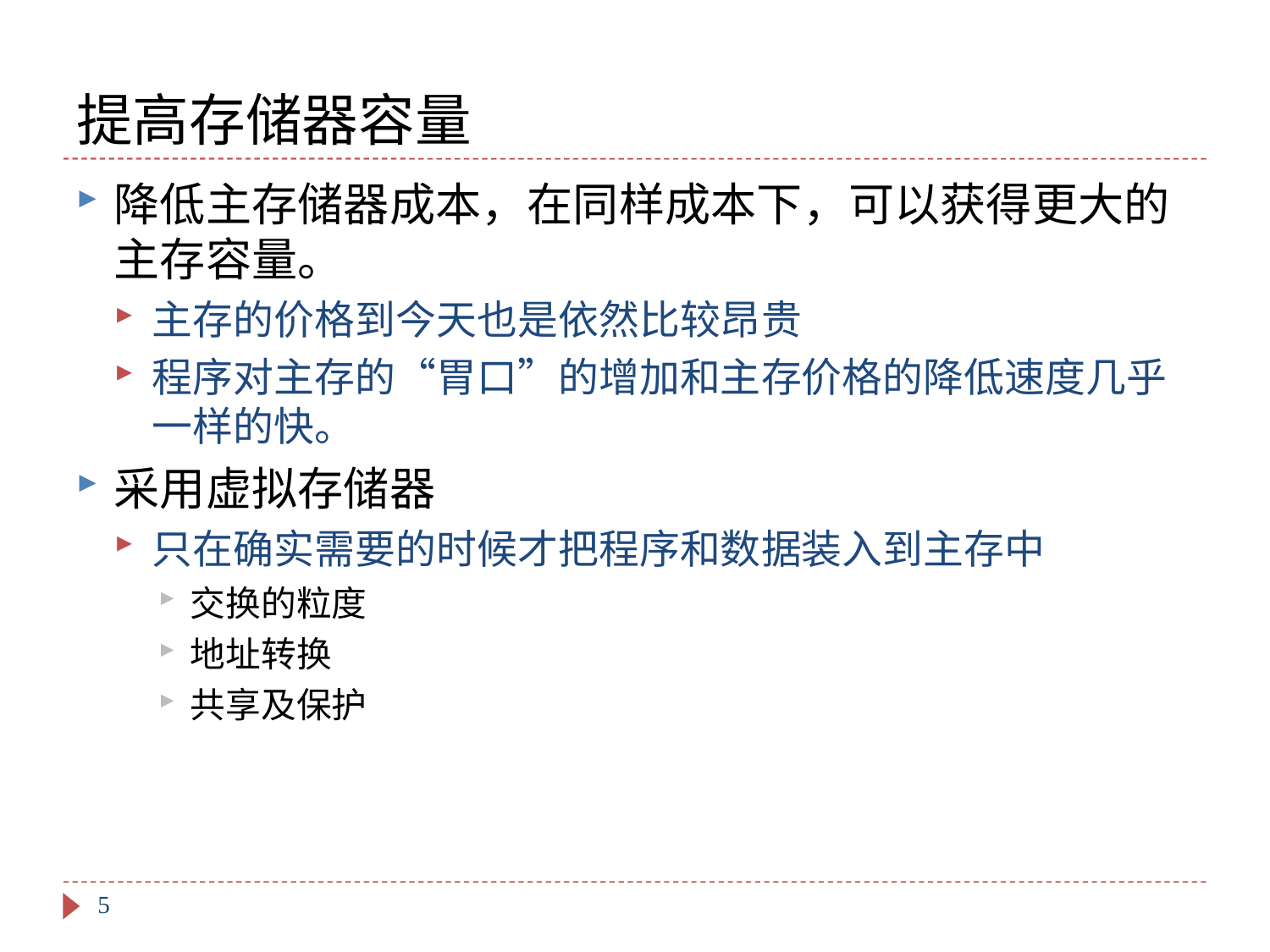

# 提高存储器容量
降低主存储器成本，在同样成本下，可以获得更大的主存容量。
主存的价格到今天也是依然比较昂贵
程序对主存的“胃口”的增加和主存价格的降低速度几乎一样的快。
采用虚拟存储器
只在确实需要的时候才把程序和数据装入到主存中
交换的粒度
地址转换
共享及保护

5